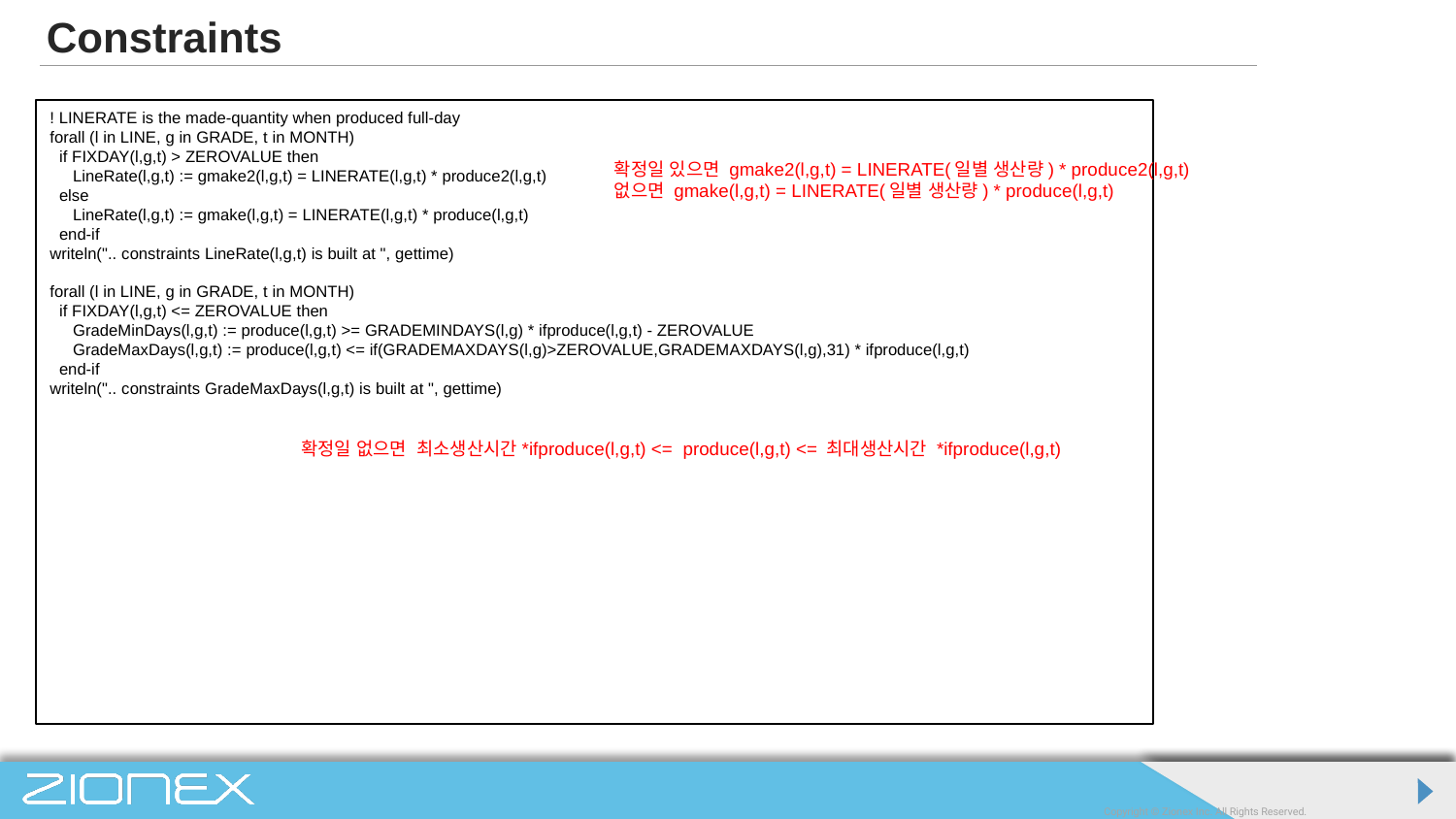

# Constraints
! LINERATE is the made-quantity when produced full-day
forall (l in LINE, g in GRADE, t in MONTH)
  if FIXDAY(l,g,t) > ZEROVALUE then
     LineRate(l,g,t) := gmake2(l,g,t) = LINERATE(l,g,t) * produce2(l,g,t)
  else
     LineRate(l,g,t) := gmake(l,g,t) = LINERATE(l,g,t) * produce(l,g,t)
  end-if
writeln(".. constraints LineRate(l,g,t) is built at ", gettime)

forall (l in LINE, g in GRADE, t in MONTH)
  if FIXDAY(l,g,t) <= ZEROVALUE then
     GradeMinDays(l,g,t) := produce(l,g,t) >= GRADEMINDAYS(l,g) * ifproduce(l,g,t) - ZEROVALUE
     GradeMaxDays(l,g,t) := produce(l,g,t) <= if(GRADEMAXDAYS(l,g)>ZEROVALUE,GRADEMAXDAYS(l,g),31) * ifproduce(l,g,t)
  end-if
writeln(".. constraints GradeMaxDays(l,g,t) is built at ", gettime)
확정일 있으면 gmake2(l,g,t) = LINERATE(일별 생산량) * produce2(l,g,t)
없으면 gmake(l,g,t) = LINERATE(일별 생산량) * produce(l,g,t)
확정일 없으면  최소생산시간*ifproduce(l,g,t) <=  produce(l,g,t) <= 최대생산시간 *ifproduce(l,g,t)